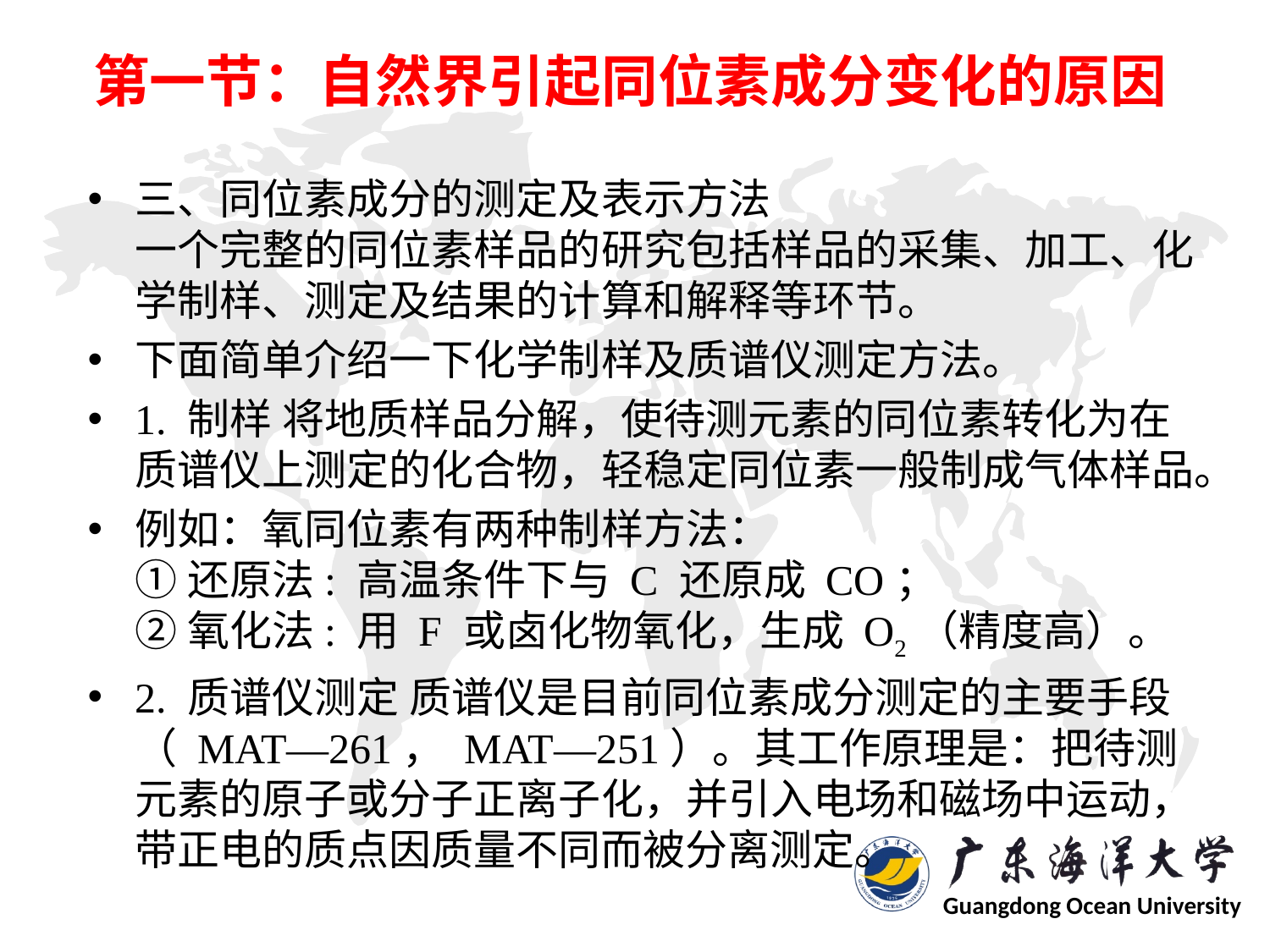

# 第一节：自然界引起同位素成分变化的原因
三、同位素成分的测定及表示方法
一个完整的同位素样品的研究包括样品的采集、加工、化学制样、测定及结果的计算和解释等环节。
下面简单介绍一下化学制样及质谱仪测定方法。
1. 制样 将地质样品分解，使待测元素的同位素转化为在质谱仪上测定的化合物，轻稳定同位素一般制成气体样品。
例如：氧同位素有两种制样方法：
① 还原法: 高温条件下与 C 还原成 CO；
② 氧化法: 用 F 或卤化物氧化，生成 O2（精度高）。
2. 质谱仪测定 质谱仪是目前同位素成分测定的主要手段（ MAT—261， MAT—251）。其工作原理是：把待测元素的原子或分子正离子化，并引入电场和磁场中运动，带正电的质点因质量不同而被分离测定。